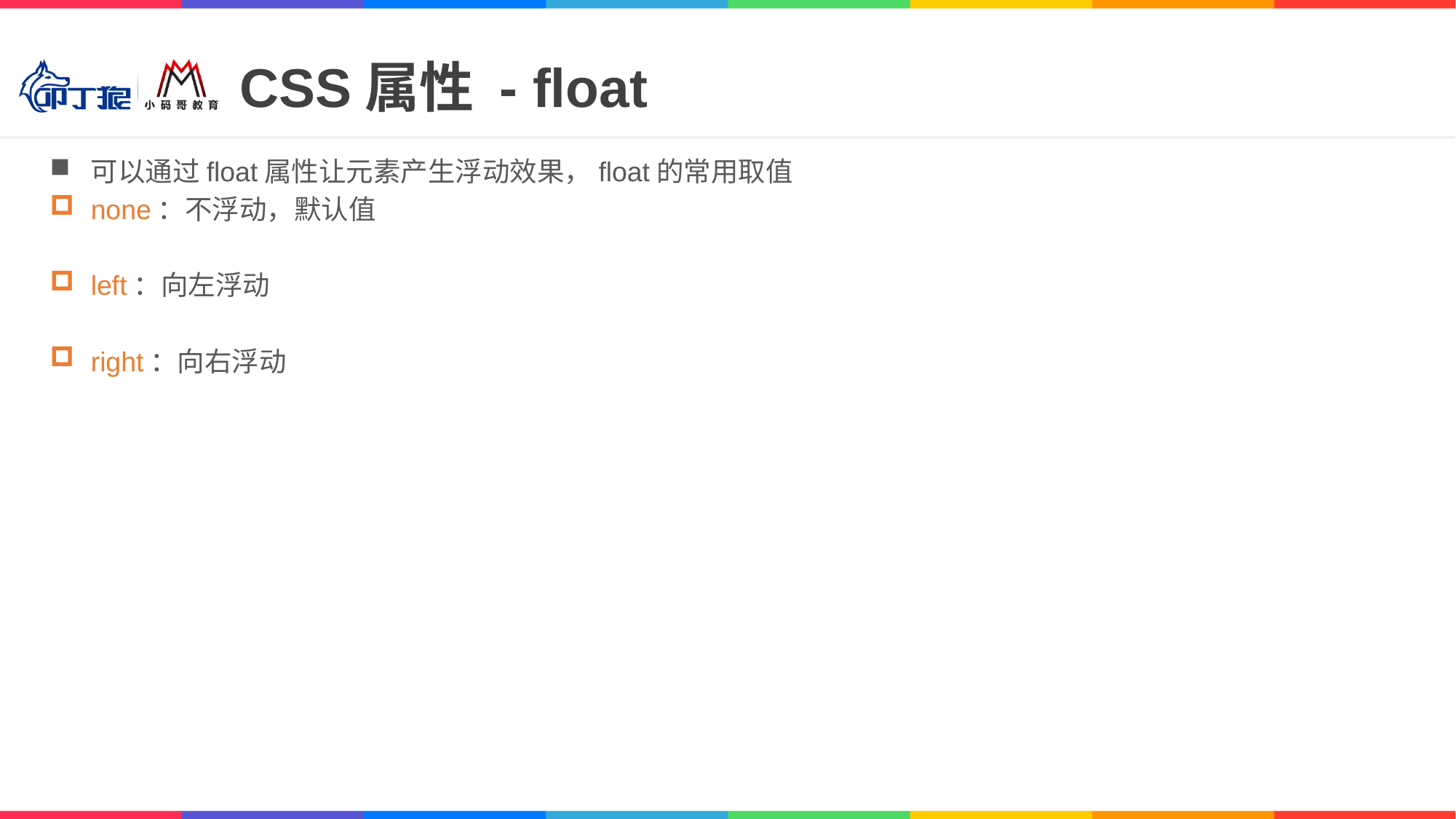

# CSS属性 - float
可以通过float属性让元素产生浮动效果，float的常用取值
none：不浮动，默认值

left：向左浮动

right：向右浮动